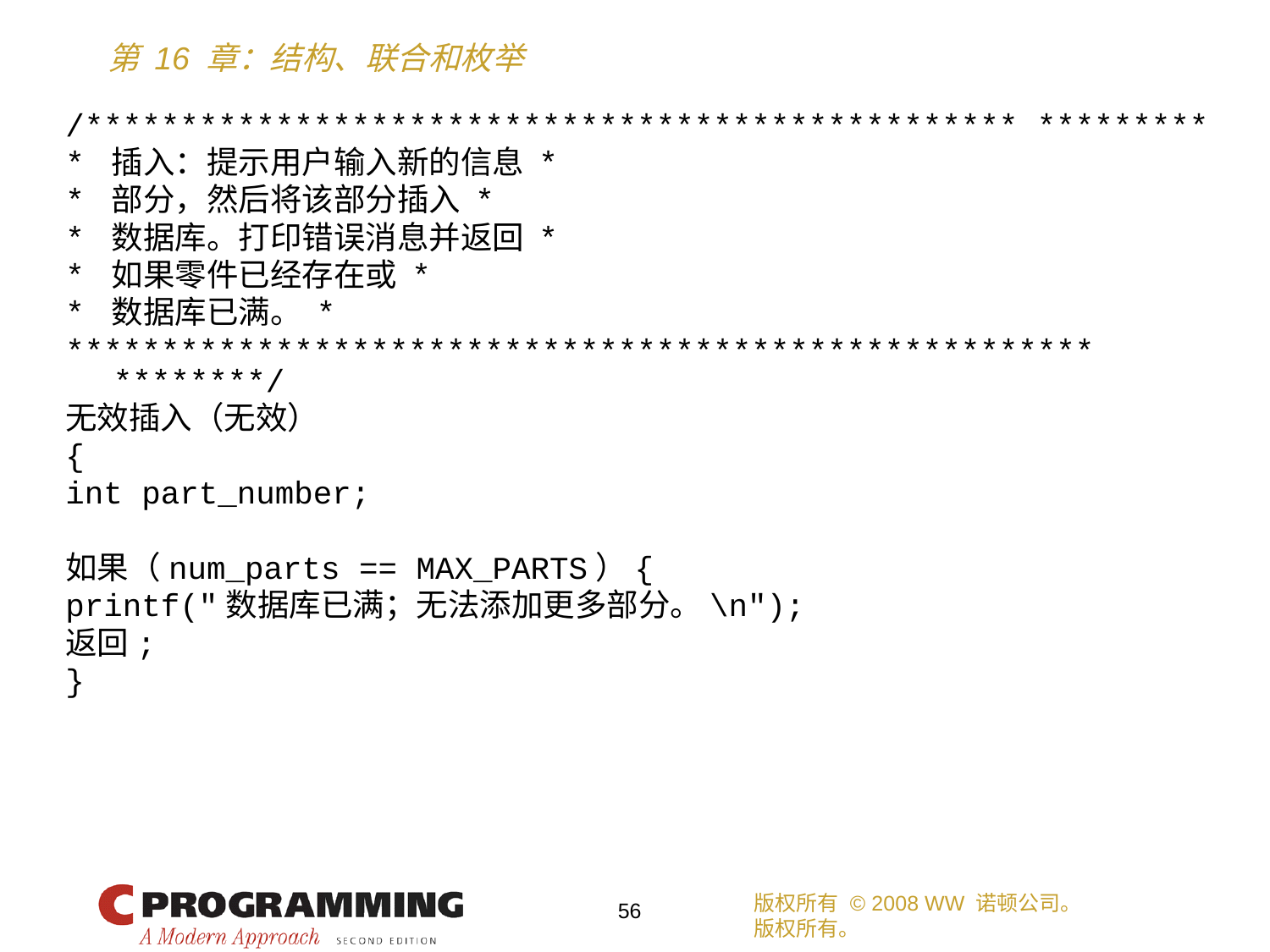

/************************************************* *********
* 插入：提示用户输入新的信息 *
* 部分，然后将该部分插入 *
* 数据库。打印错误消息并返回 *
* 如果零件已经存在或 *
* 数据库已满。 *
****************************************************** ********/
无效插入（无效）
{
int part_number;

如果（num_parts == MAX_PARTS）{
printf("数据库已满；无法添加更多部分。\n");
返回;
}
版权所有 © 2008 WW 诺顿公司。
版权所有。
56